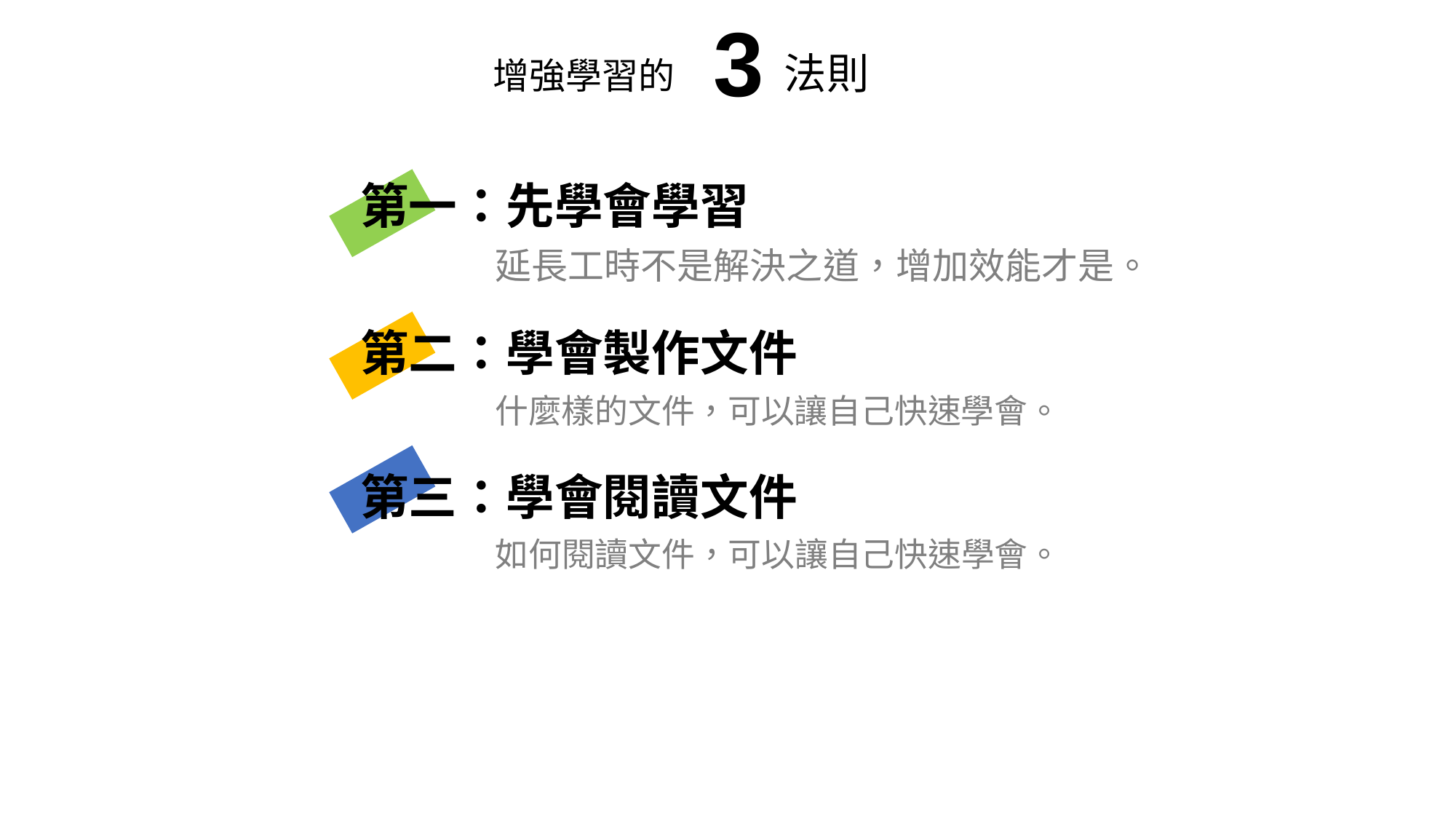

3
 法則
增強學習的
第一：先學會學習
                   延長工時不是解決之道，增加效能才是。
第二：學會製作文件
                 什麼樣的文件，可以讓自己快速學會。
第三：學會閱讀文件
                   如何閱讀文件，可以讓自己快速學會。